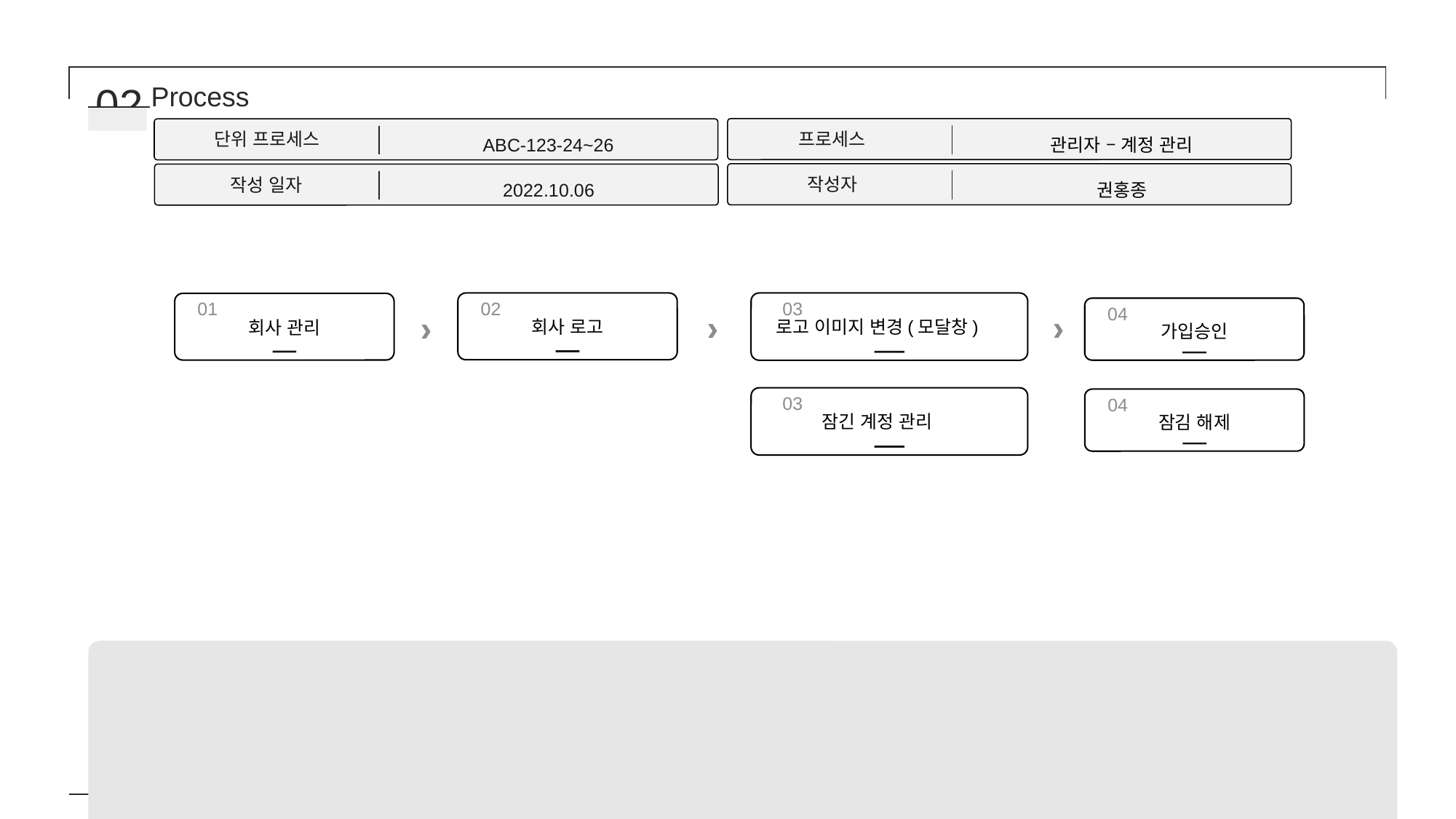

02

Process

프로세스
관리자 – 계정 관리

단위 프로세스
ABC-123-24~26

작성자
권홍종

작성 일자
2022.10.06
02

회사 로고

03

로고 이미지 변경(모달창)

01

회사 관리

04

가입승인

03

잠긴 계정 관리

04

잠김 해제